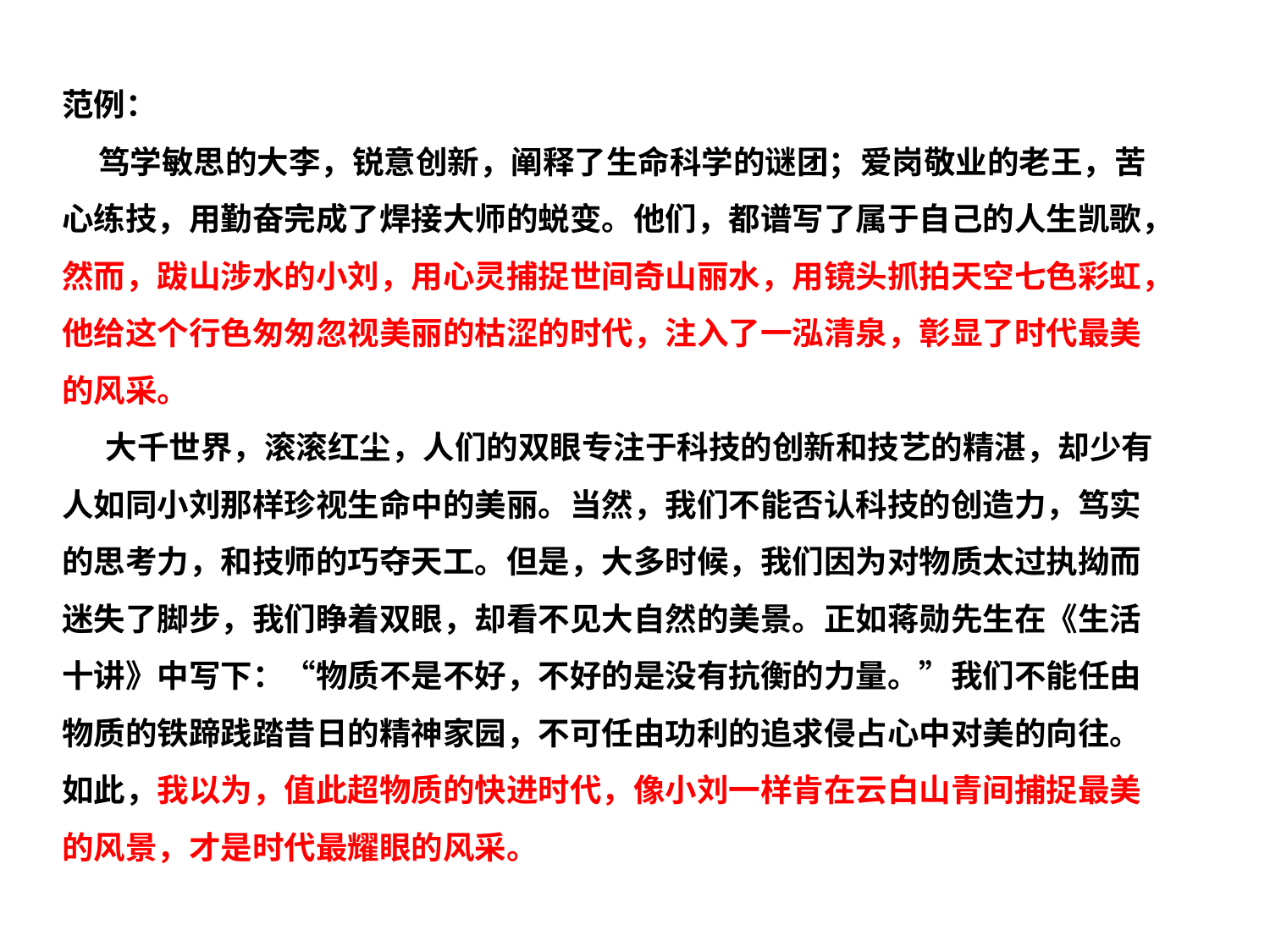

范例：
    笃学敏思的大李，锐意创新，阐释了生命科学的谜团；爱岗敬业的老王，苦心练技，用勤奋完成了焊接大师的蜕变。他们，都谱写了属于自己的人生凯歌，然而，跋山涉水的小刘，用心灵捕捉世间奇山丽水，用镜头抓拍天空七色彩虹，他给这个行色匆匆忽视美丽的枯涩的时代，注入了一泓清泉，彰显了时代最美的风采。
     大千世界，滚滚红尘，人们的双眼专注于科技的创新和技艺的精湛，却少有人如同小刘那样珍视生命中的美丽。当然，我们不能否认科技的创造力，笃实的思考力，和技师的巧夺天工。但是，大多时候，我们因为对物质太过执拗而迷失了脚步，我们睁着双眼，却看不见大自然的美景。正如蒋勋先生在《生活十讲》中写下：“物质不是不好，不好的是没有抗衡的力量。”我们不能任由物质的铁蹄践踏昔日的精神家园，不可任由功利的追求侵占心中对美的向往。如此，我以为，值此超物质的快进时代，像小刘一样肯在云白山青间捕捉最美的风景，才是时代最耀眼的风采。